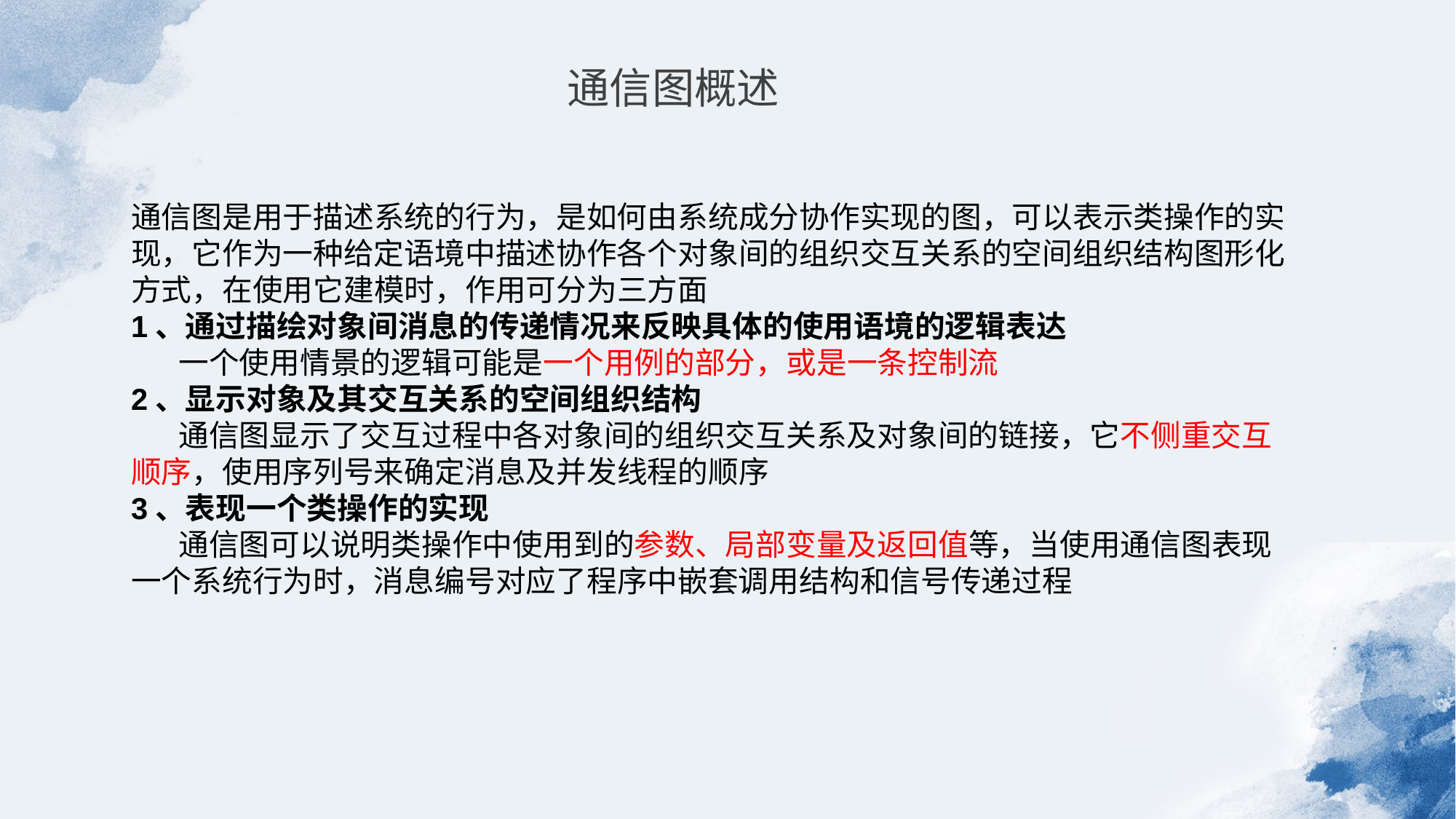

通信图概述

通信图是用于描述系统的行为，是如何由系统成分协作实现的图，可以表示类操作的实现，它作为一种给定语境中描述协作各个对象间的组织交互关系的空间组织结构图形化方式，在使用它建模时，作用可分为三方面
1、通过描绘对象间消息的传递情况来反映具体的使用语境的逻辑表达
      一个使用情景的逻辑可能是一个用例的部分，或是一条控制流
2、显示对象及其交互关系的空间组织结构
      通信图显示了交互过程中各对象间的组织交互关系及对象间的链接，它不侧重交互顺序，使用序列号来确定消息及并发线程的顺序
3、表现一个类操作的实现
      通信图可以说明类操作中使用到的参数、局部变量及返回值等，当使用通信图表现一个系统行为时，消息编号对应了程序中嵌套调用结构和信号传递过程